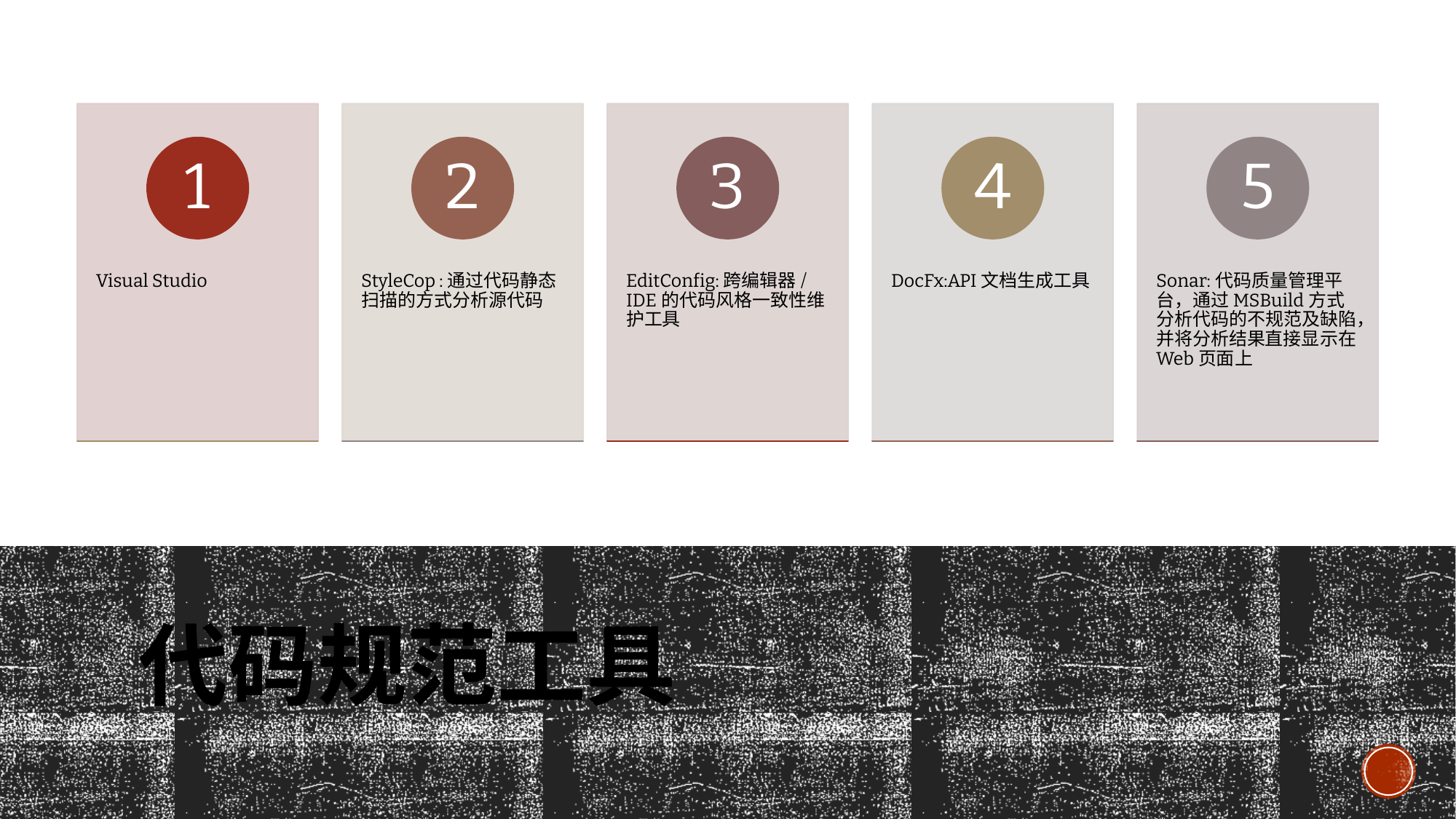

Visual Studio
1
StyleCop :通过代码静态扫描的方式分析源代码
2
EditConfig:跨编辑器/IDE的代码风格一致性维护工具
3
DocFx:API文档生成工具
4
Sonar:代码质量管理平台，通过MSBuild方式分析代码的不规范及缺陷，并将分析结果直接显示在Web页面上
5

# 代码规范工具